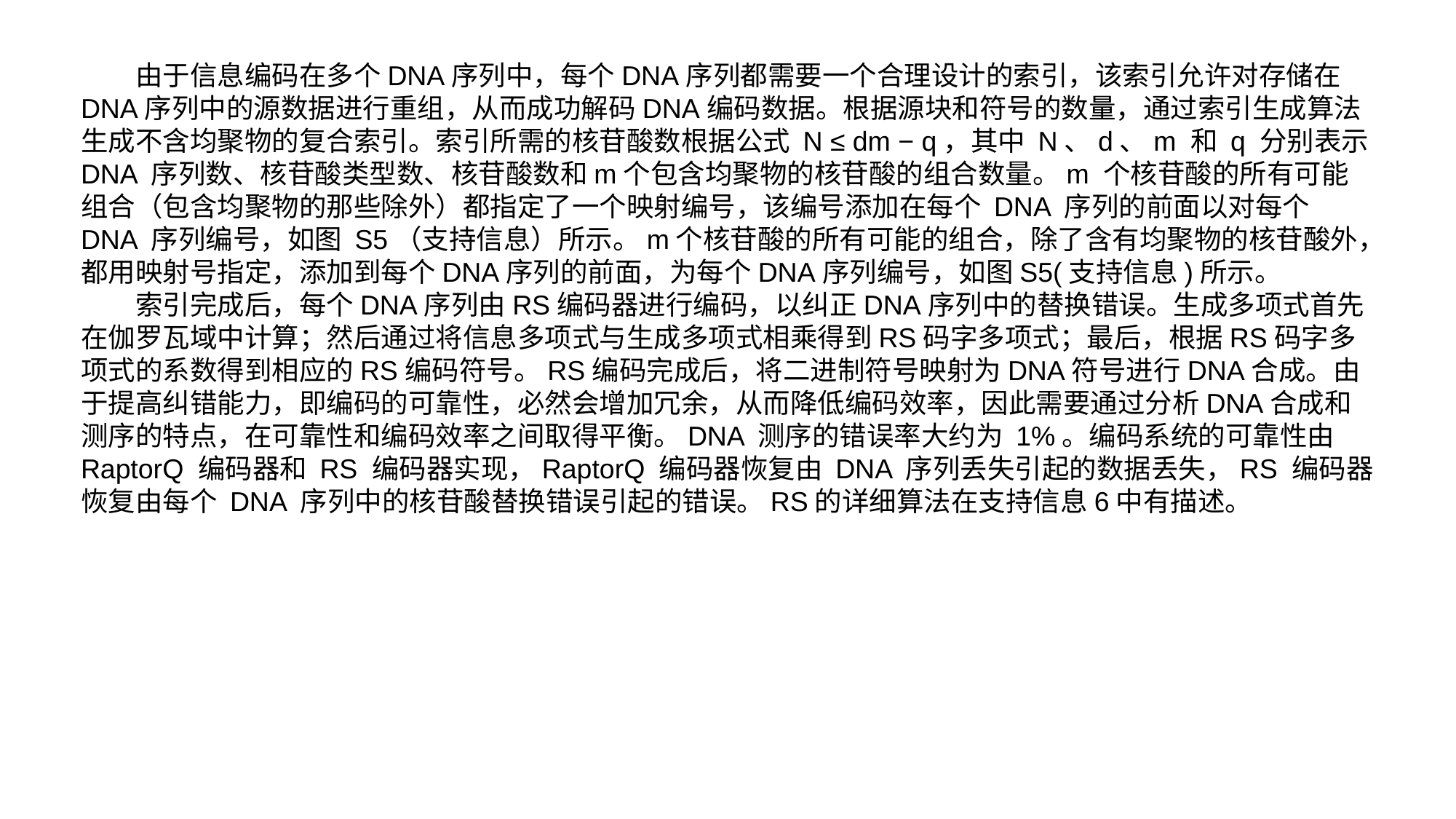

由于信息编码在多个DNA序列中，每个DNA序列都需要一个合理设计的索引，该索引允许对存储在DNA序列中的源数据进行重组，从而成功解码DNA编码数据。根据源块和符号的数量，通过索引生成算法生成不含均聚物的复合索引。索引所需的核苷酸数根据公式 N ≤ dm − q，其中 N、d、m 和 q 分别表示 DNA 序列数、核苷酸类型数、核苷酸数和m个包含均聚物的核苷酸的组合数量。m 个核苷酸的所有可能组合（包含均聚物的那些除外）都指定了一个映射编号，该编号添加在每个 DNA 序列的前面以​​对每个 DNA 序列编号，如图 S5（支持信息）所示。m个核苷酸的所有可能的组合，除了含有均聚物的核苷酸外，都用映射号指定，添加到每个DNA序列的前面，为每个DNA序列编号，如图S5(支持信息)所示。
索引完成后，每个DNA序列由RS编码器进行编码，以纠正DNA序列中的替换错误。生成多项式首先在伽罗瓦域中计算；然后通过将信息多项式与生成多项式相乘得到RS码字多项式；最后，根据RS码字多项式的系数得到相应的RS编码符号。RS编码完成后，将二进制符号映射为DNA符号进行DNA合成。由于提高纠错能力，即编码的可靠性，必然会增加冗余，从而降低编码效率，因此需要通过分析DNA合成和测序的特点，在可靠性和编码效率之间取得平衡。DNA 测序的错误率大约为 1%。编码系统的可靠性由 RaptorQ 编码器和 RS 编码器实现，RaptorQ 编码器恢复由 DNA 序列丢失引起的数据丢失，RS 编码器恢复由每个 DNA 序列中的核苷酸替换错误引起的错误。RS的详细算法在支持信息6中有描述。